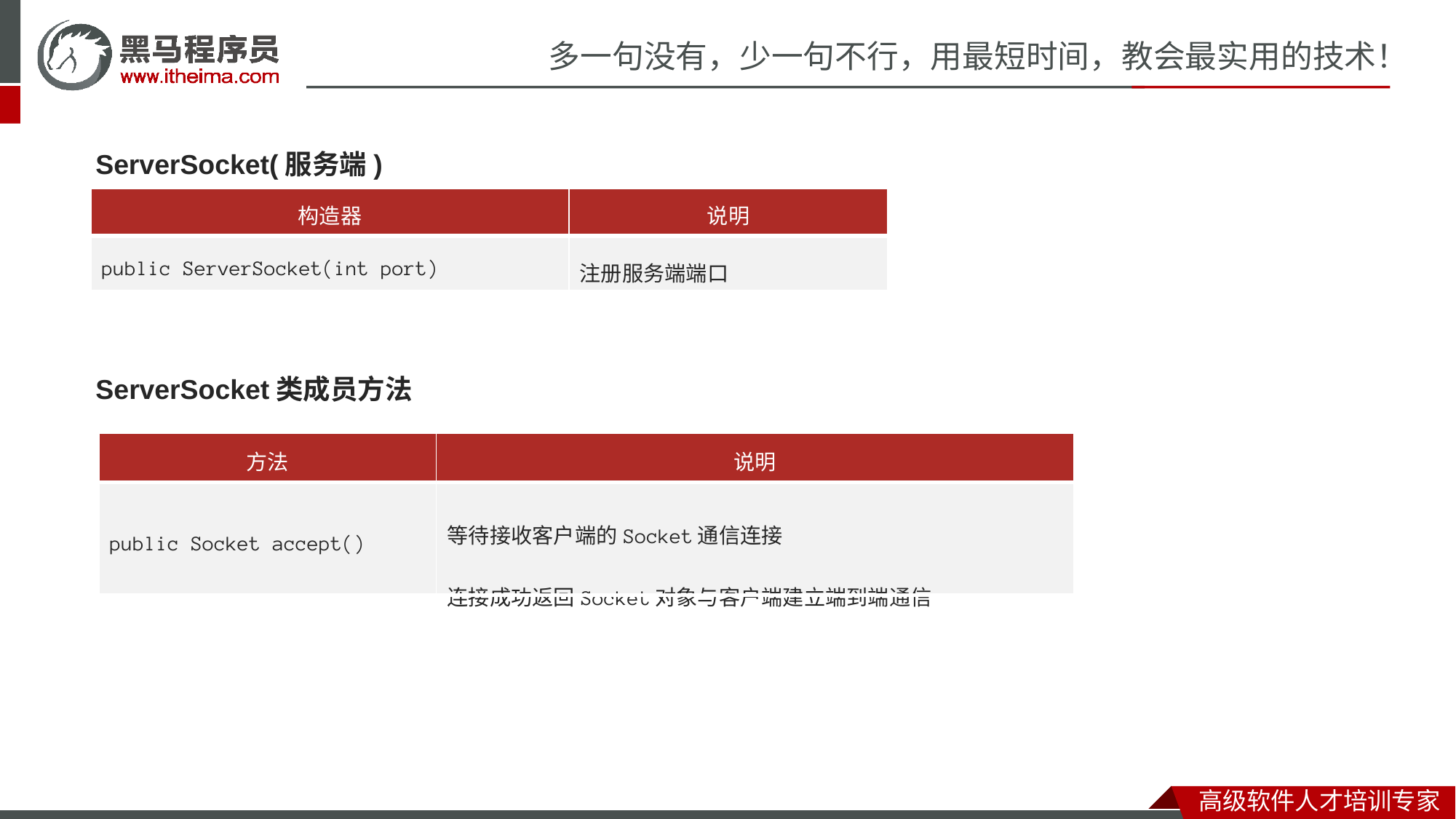

ServerSocket(服务端)

| 构造器 | 说明 |
| --- | --- |
| public ServerSocket(int port) | 注册服务端端口 |
ServerSocket类成员方法
| 方法 | 说明 |
| --- | --- |
| public Socket accept() | 等待接收客户端的Socket通信连接 连接成功返回Socket对象与客户端建立端到端通信 |